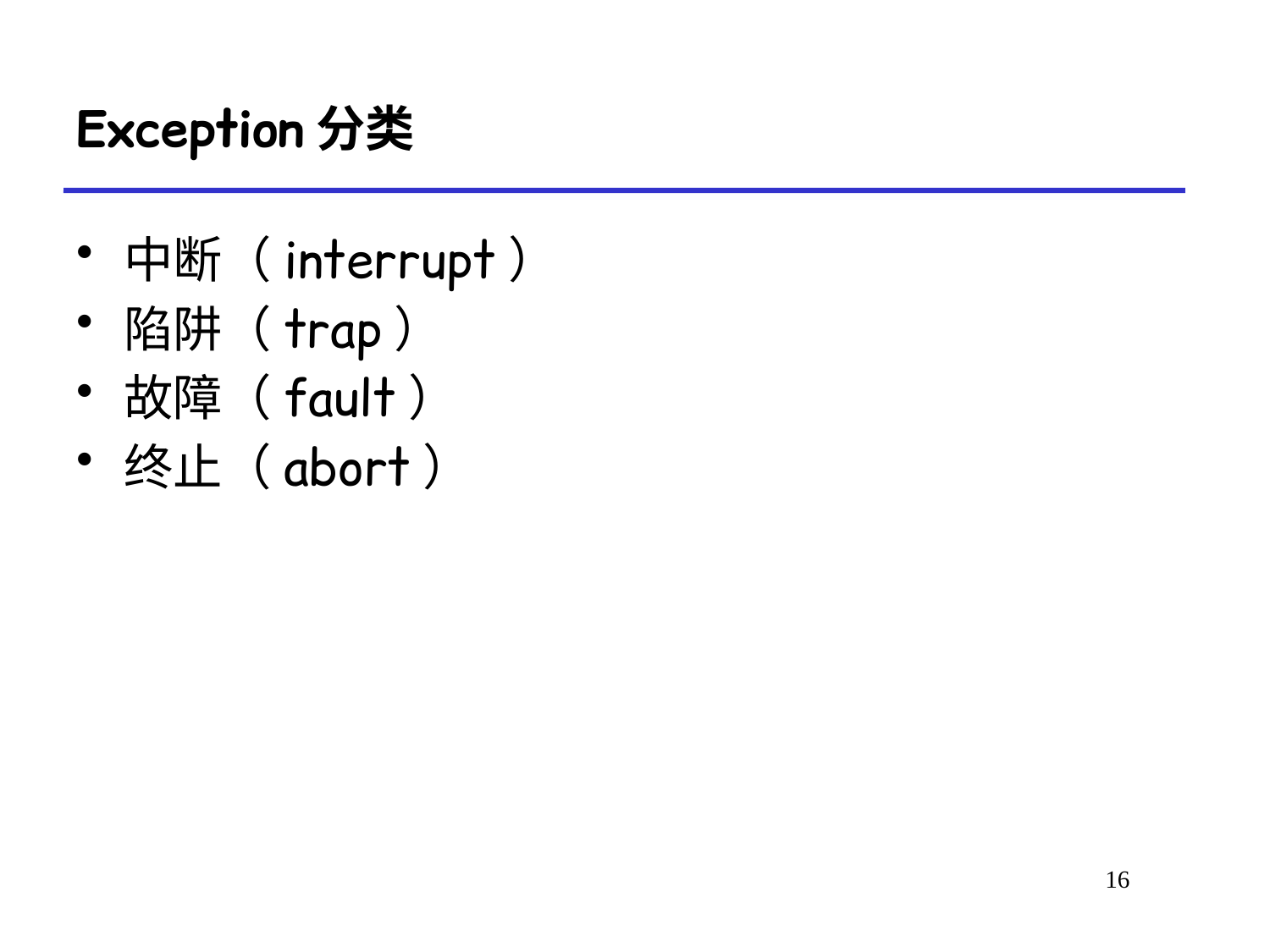

# Exception分类
中断（interrupt）
陷阱（trap）
故障（fault）
终止（abort）
16